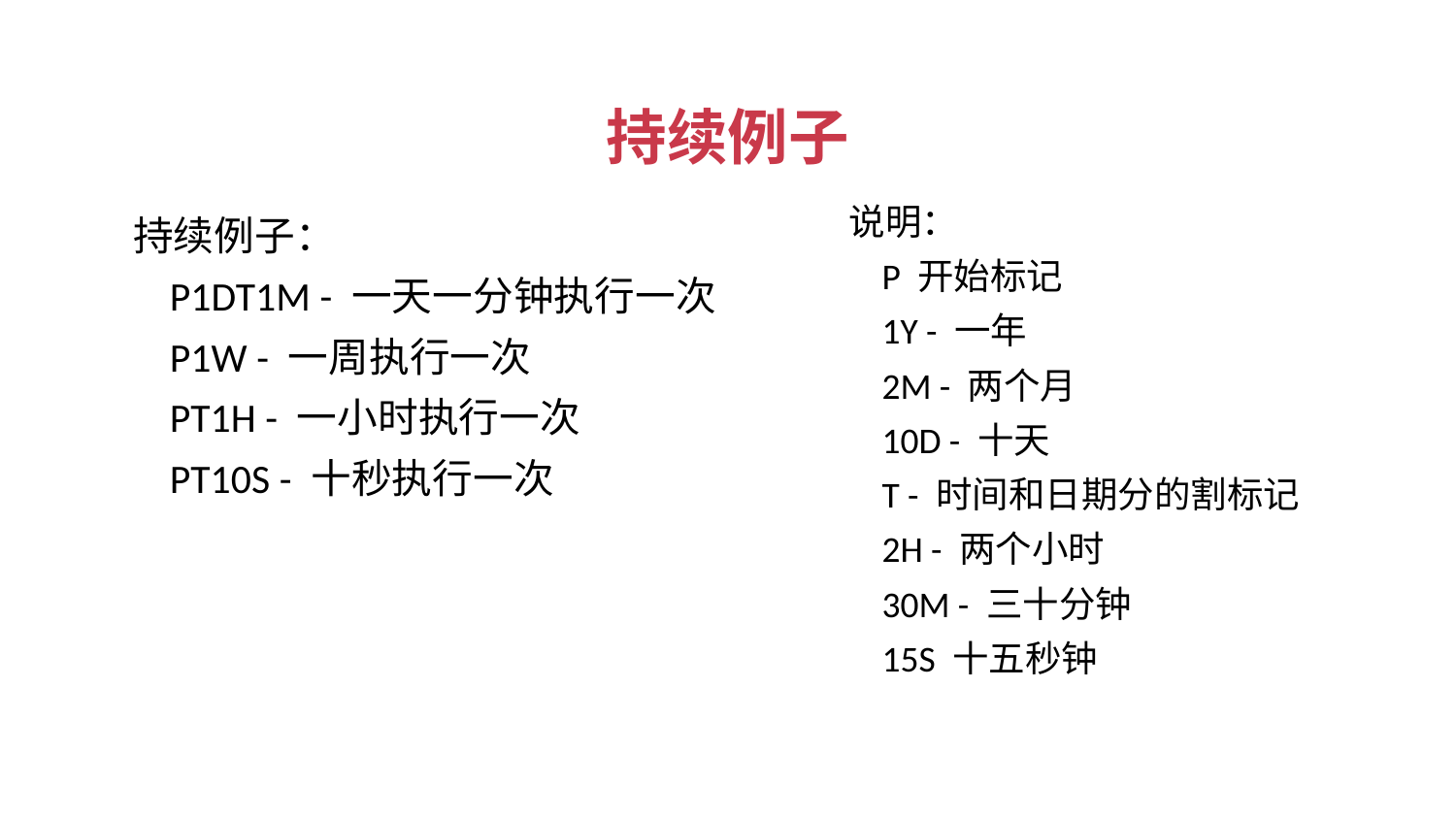

持续例子
说明：
    P 开始标记
    1Y - 一年
    2M - 两个月
    10D - 十天
    T - 时间和日期分的割标记
    2H - 两个小时
    30M - 三十分钟
    15S 十五秒钟

持续例子：
    P1DT1M - 一天一分钟执行一次
    P1W - 一周执行一次
    PT1H - 一小时执行一次
    PT10S - 十秒执行一次